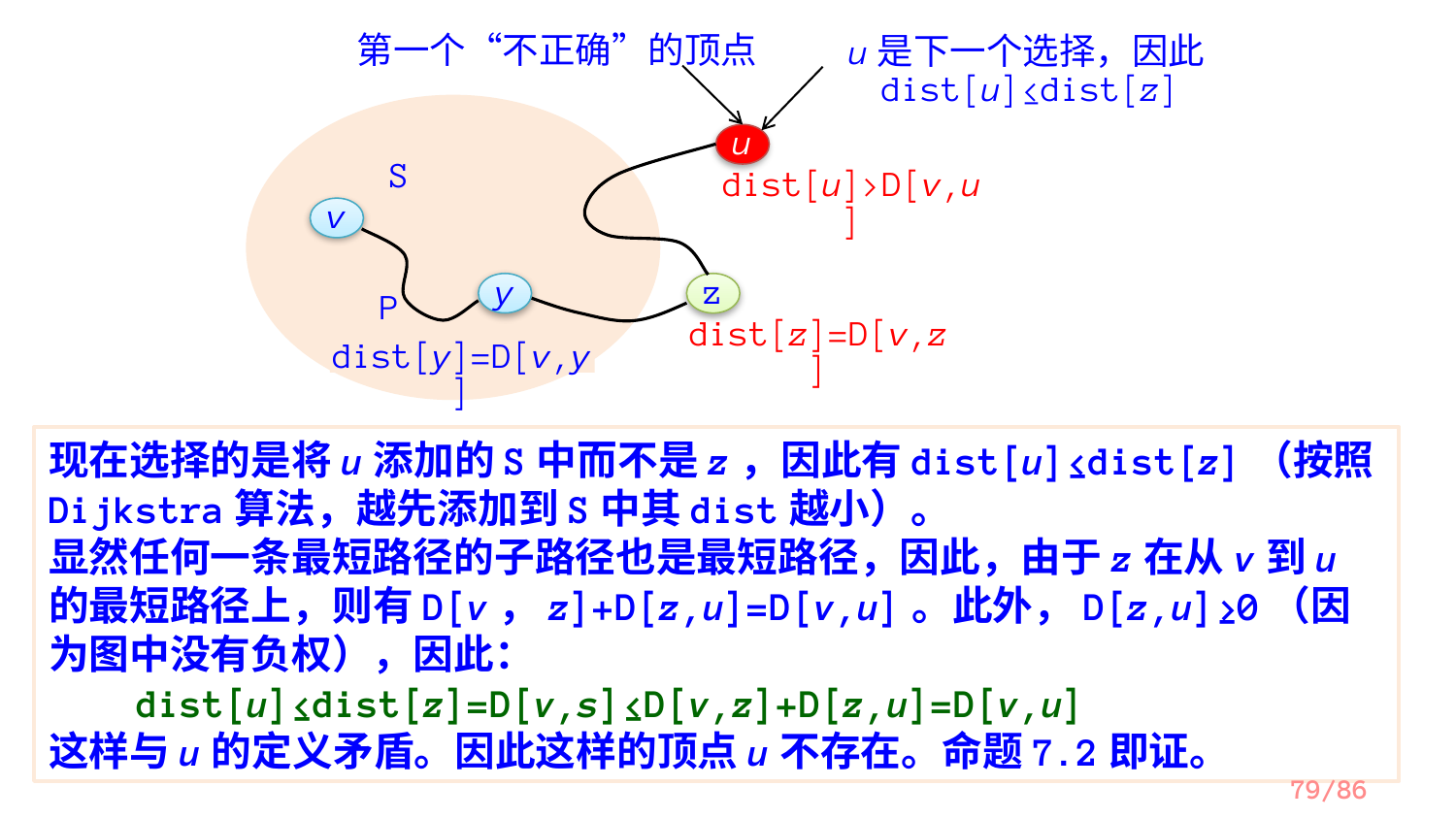

第一个“不正确”的顶点
u是下一个选择，因此dist[u]≤dist[z]

u

S
dist[u]>D[v,u]
v

z
y
P

dist[z]=D[v,z]
dist[y]=D[v,y]
现在选择的是将u添加的S中而不是z，因此有dist[u]≤dist[z]（按照Dijkstra算法，越先添加到S中其dist越小）。
显然任何一条最短路径的子路径也是最短路径，因此，由于z在从v到u的最短路径上，则有D[v，z]+D[z,u]=D[v,u]。此外，D[z,u]≥0（因为图中没有负权），因此：
    dist[u]≤dist[z]=D[v,s]≤D[v,z]+D[z,u]=D[v,u]
这样与u的定义矛盾。因此这样的顶点u不存在。命题7.2即证。
79/86